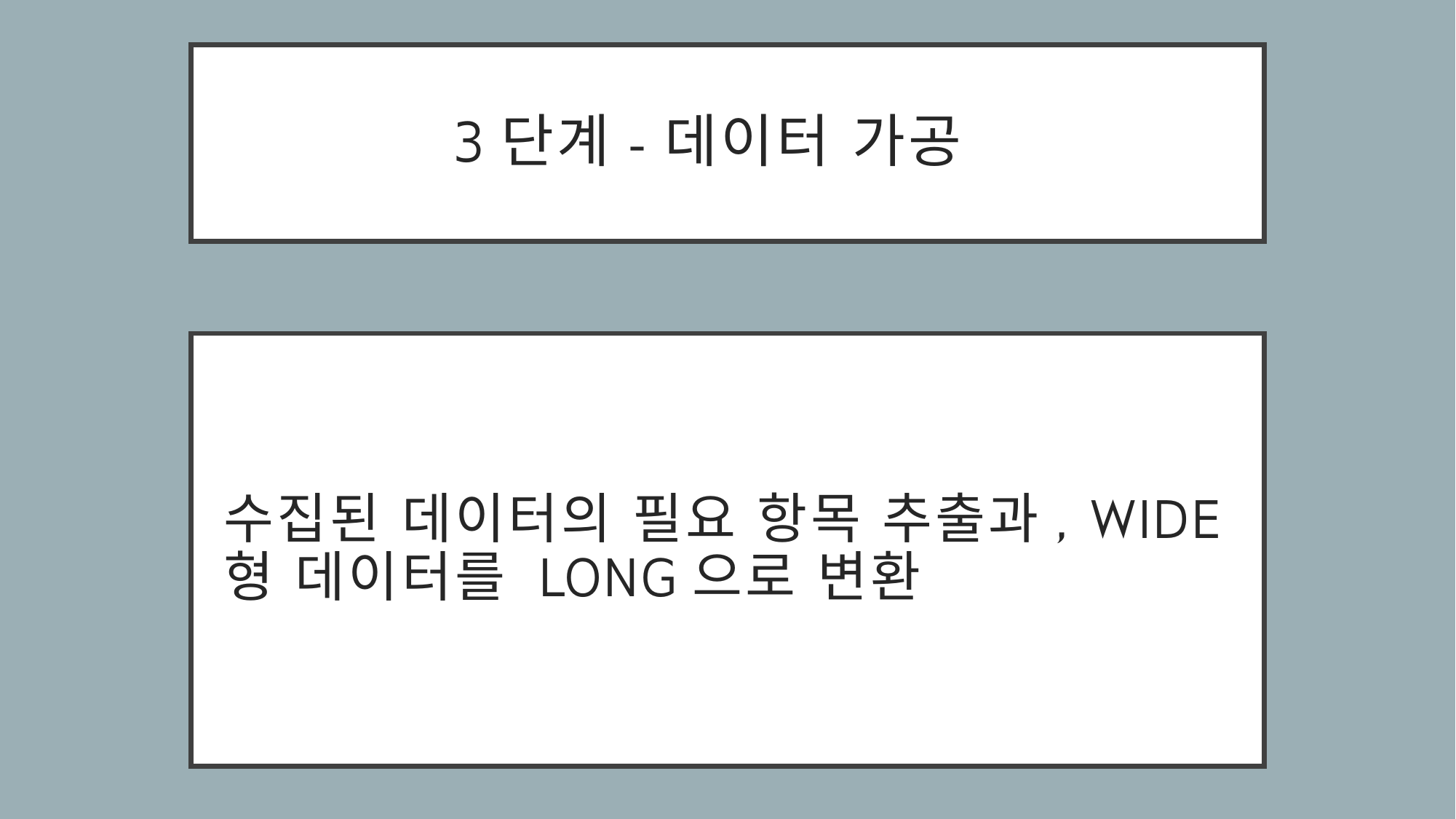

# 3단계-데이터 가공
수집된 데이터의 필요 항목 추출과, WIDE형 데이터를 LONG으로 변환